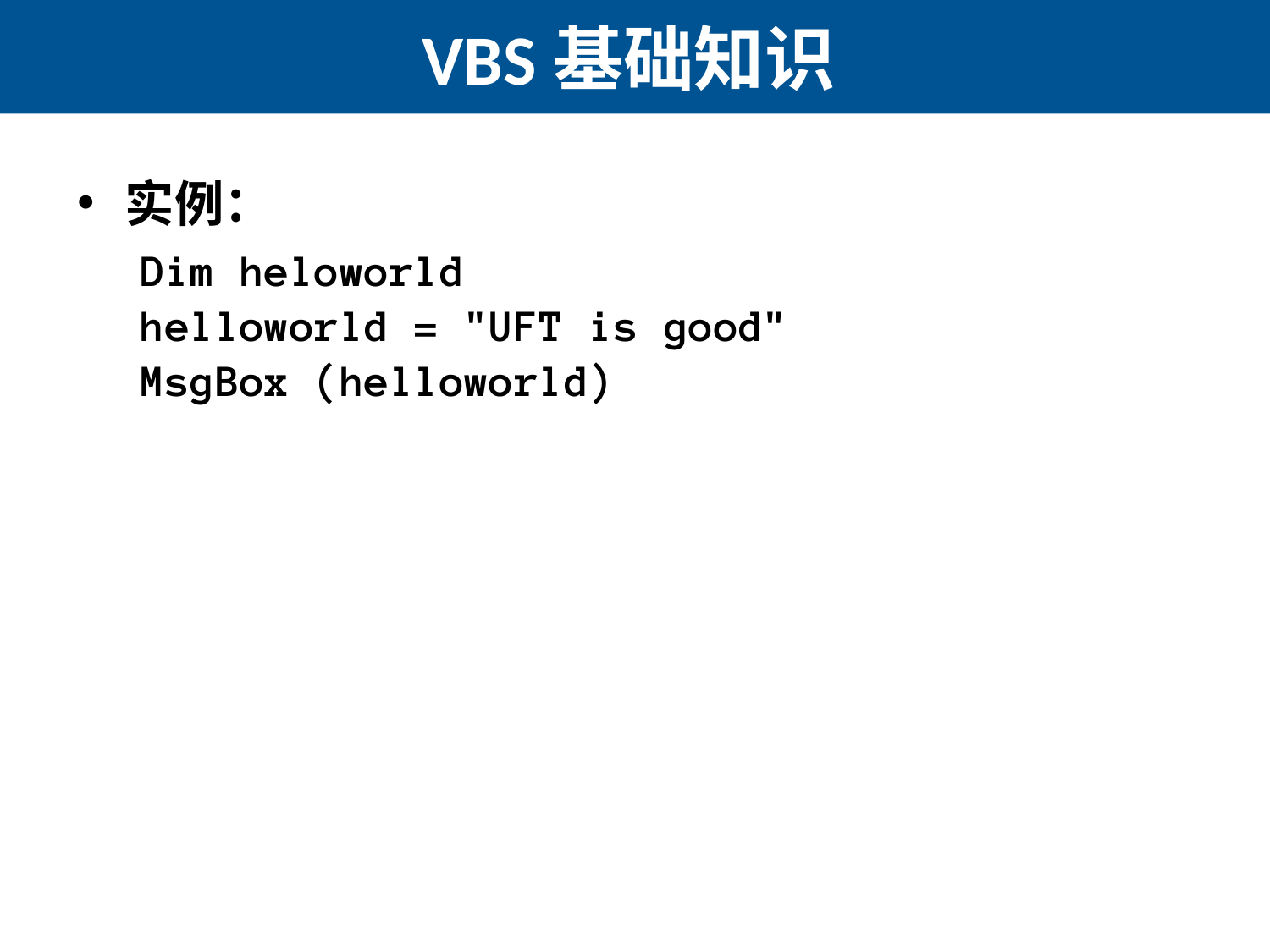

# VBS基础知识
实例：
Dim heloworld
helloworld = "UFT is good"
MsgBox (helloworld)